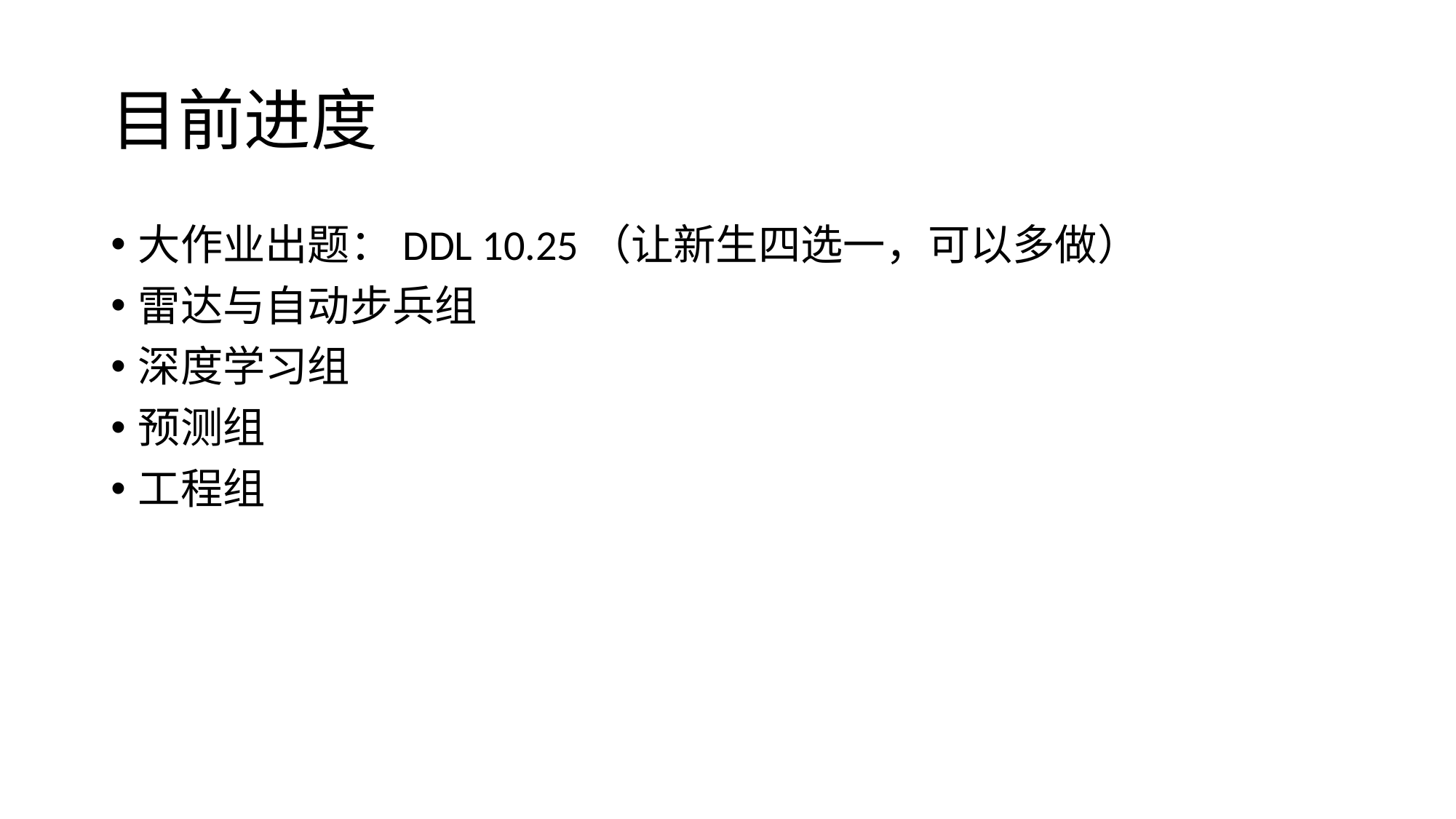

# 目前进度
大作业出题：DDL 10.25（让新生四选一，可以多做）
雷达与自动步兵组
深度学习组
预测组
工程组